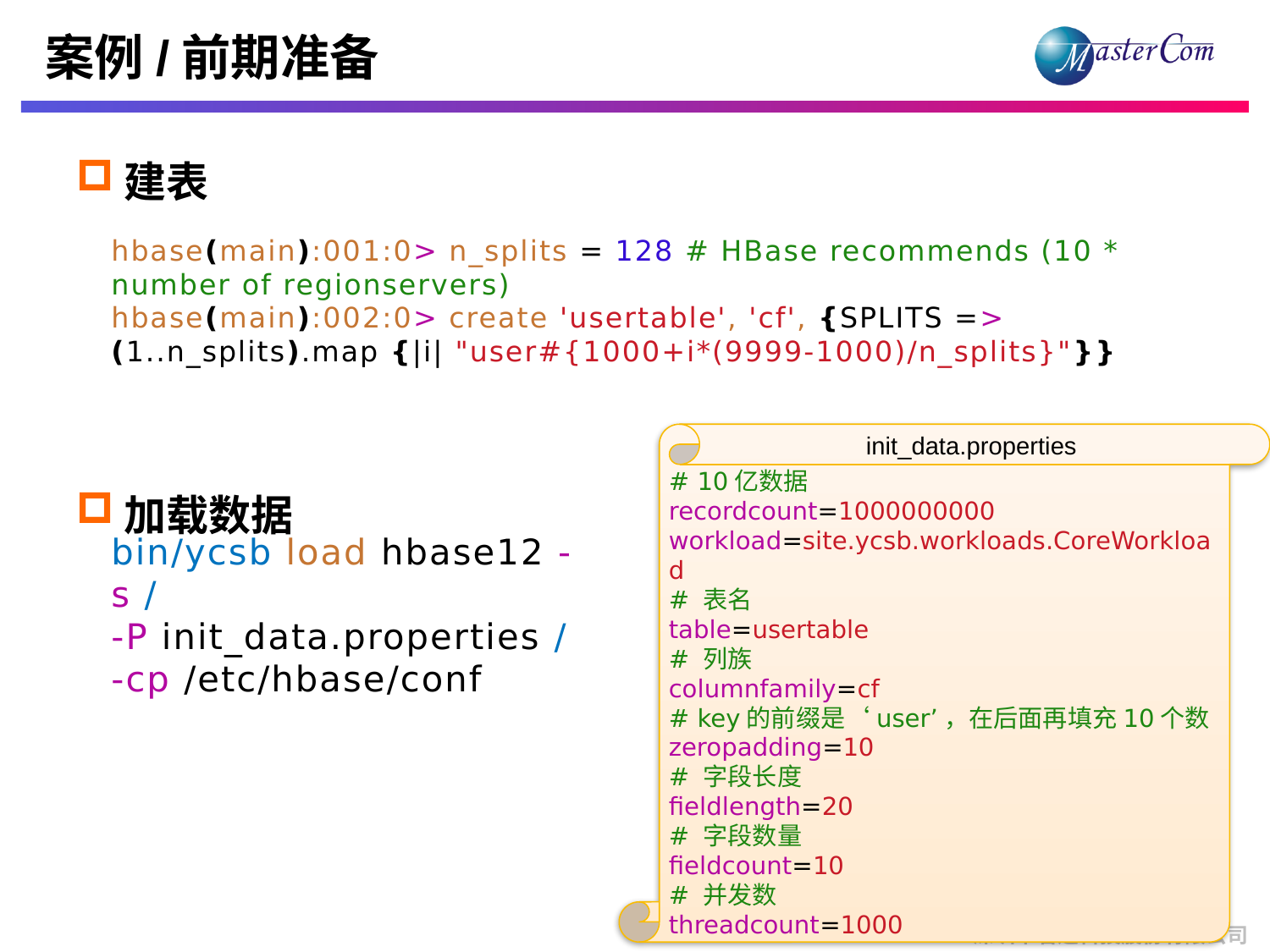

# 案例/前期准备
建表

加载数据

hbase(main):001:0> n_splits = 128 # HBase recommends (10 * number of regionservers)
hbase(main):002:0> create 'usertable', 'cf', {SPLITS => (1..n_splits).map {|i| "user#{1000+i*(9999-1000)/n_splits}"}}

init_data.properties
# 10亿数据
recordcount=1000000000
workload=site.ycsb.workloads.CoreWorkload
# 表名
table=usertable
# 列族
columnfamily=cf
# key的前缀是‘user’，在后面再填充10个数
zeropadding=10
# 字段长度
fieldlength=20
# 字段数量
fieldcount=10
# 并发数
threadcount=1000
bin/ycsb load hbase12 -s /
-P init_data.properties /
-cp /etc/hbase/conf